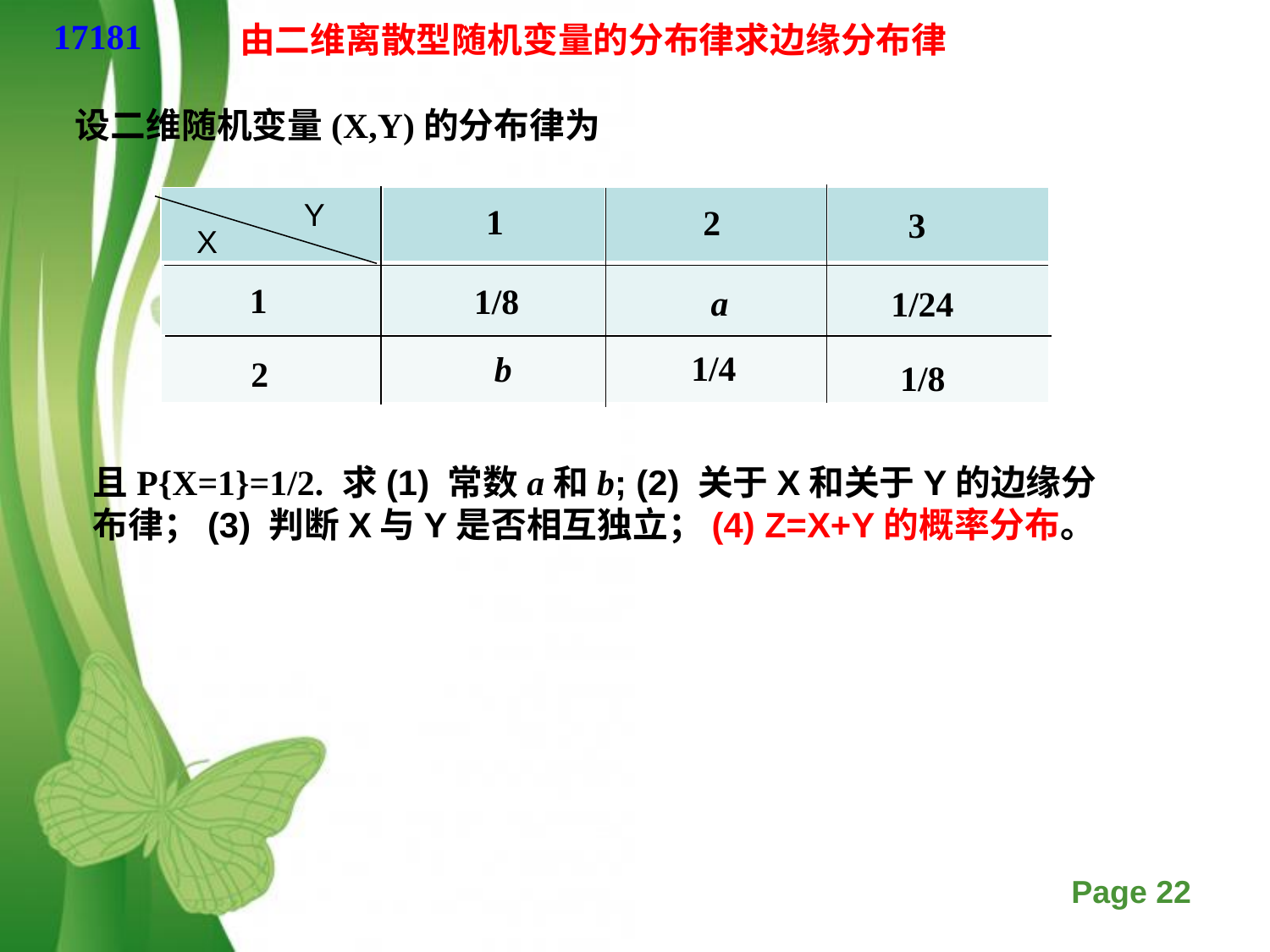

17181
由二维离散型随机变量的分布律求边缘分布律
设二维随机变量(X,Y)的分布律为
|  |  |  |  |
| --- | --- | --- | --- |
|  |  |  |  |
|  |  |  |  |
Y
1
2
3
X
1
1/8
a
1/24
1/4
b
2
1/8
且P{X=1}=1/2. 求(1) 常数a和b; (2) 关于X和关于Y的边缘分布律；(3) 判断X与Y是否相互独立；(4) Z=X+Y的概率分布。